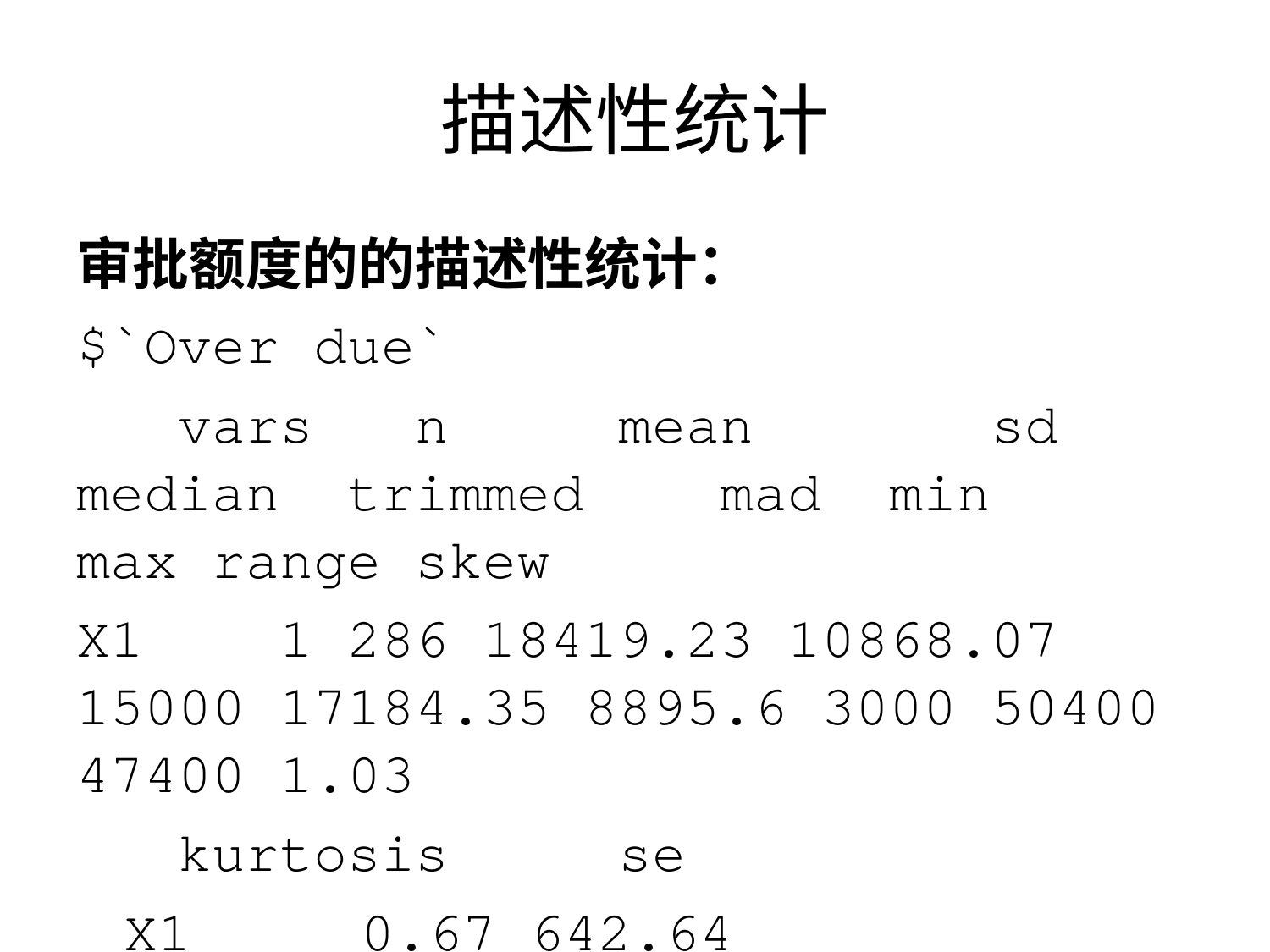

# 描述性统计
审批额度的的描述性统计：
$`Over due`
   vars   n     mean       sd median  trimmed    mad  min   max range skew
X1    1 286 18419.23 10868.07  15000 17184.35 8895.6 3000 50400 47400 1.03
   kurtosis     se
X1     0.67 642.64
$Closed
   vars     n    mean       sd median  trimmed      mad  min    max  range skew
X1    1 12381 64277.2 39790.04  59400 61127.77 44329.74 1000 188200 187200 0.62
   kurtosis    se
X1    -0.14 357.6